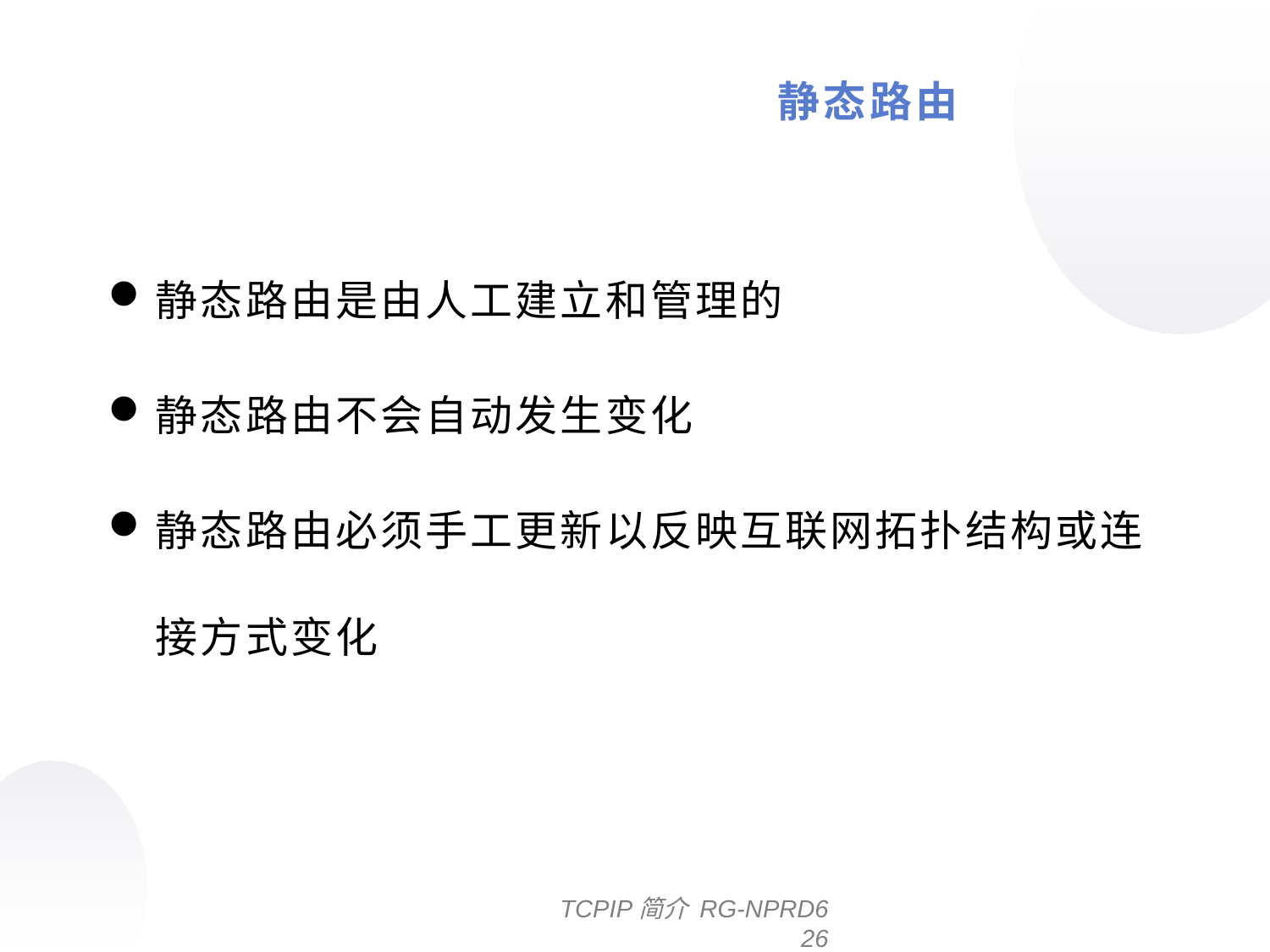

静态路由
静态路由是由人工建立和管理的
静态路由不会自动发生变化
静态路由必须手工更新以反映互联网拓扑结构或连接方式变化

TCPIP简介 RG-NPRD6
26